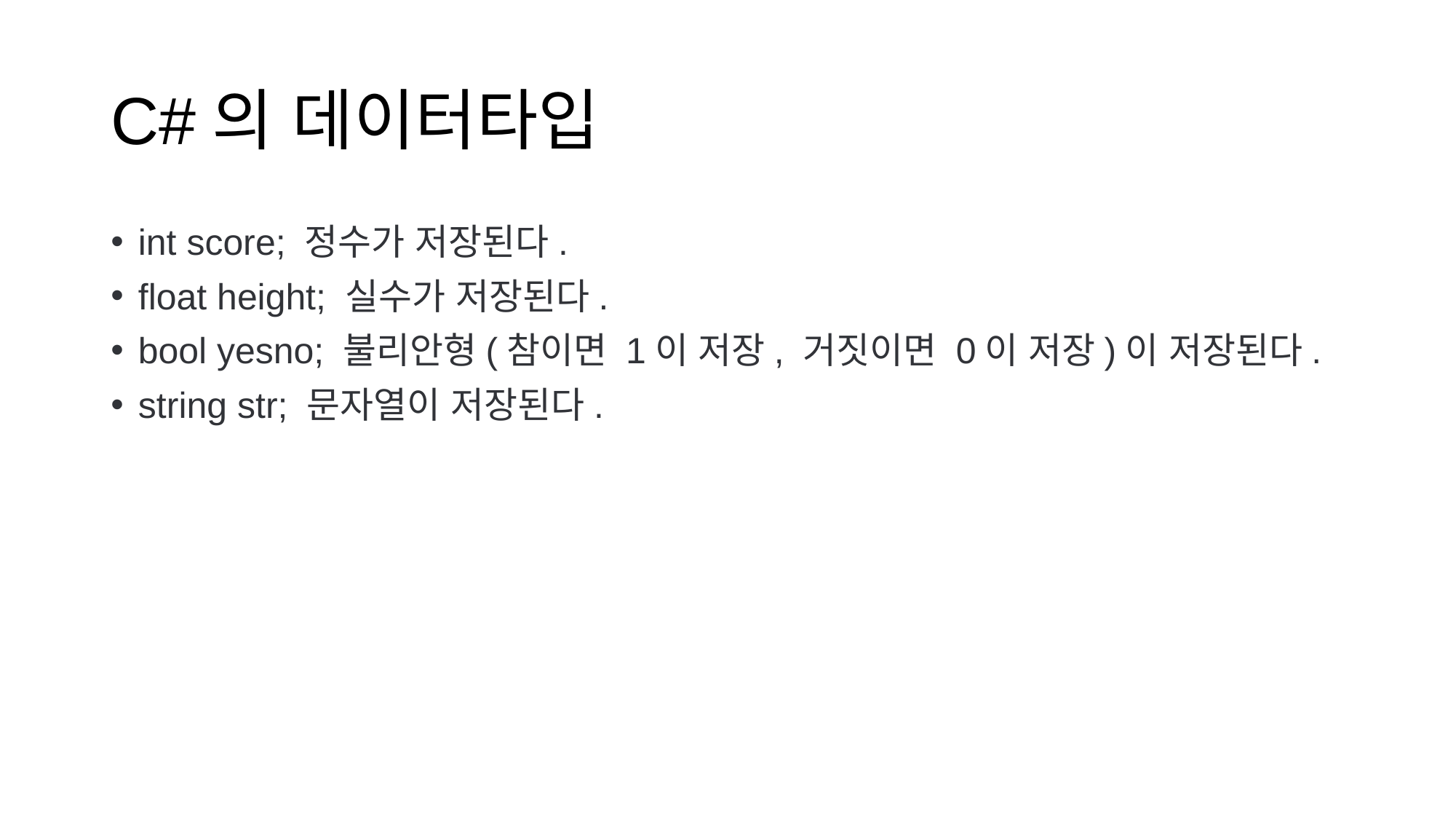

# C#의 데이터타입
int score; 정수가 저장된다.
float height; 실수가 저장된다.
bool yesno; 불리안형(참이면 1이 저장, 거짓이면 0이 저장)이 저장된다.
string str; 문자열이 저장된다.